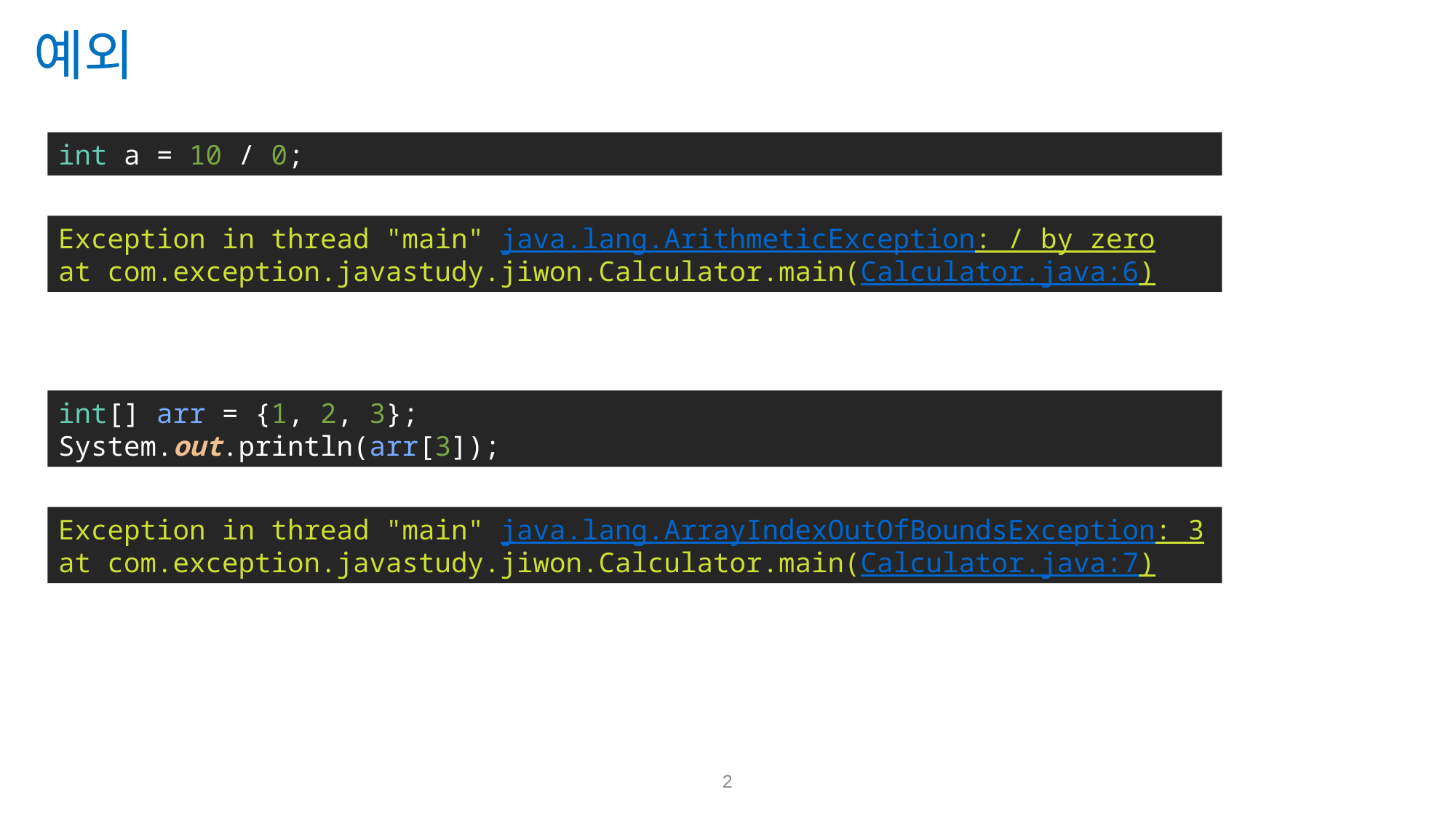

예외
int a = 10 / 0;
Exception in thread "main" java.lang.ArithmeticException: / by zero
at com.exception.javastudy.jiwon.Calculator.main(Calculator.java:6)
int[] arr = {1, 2, 3};
System.out.println(arr[3]);
Exception in thread "main" java.lang.ArrayIndexOutOfBoundsException: 3
at com.exception.javastudy.jiwon.Calculator.main(Calculator.java:7)
2